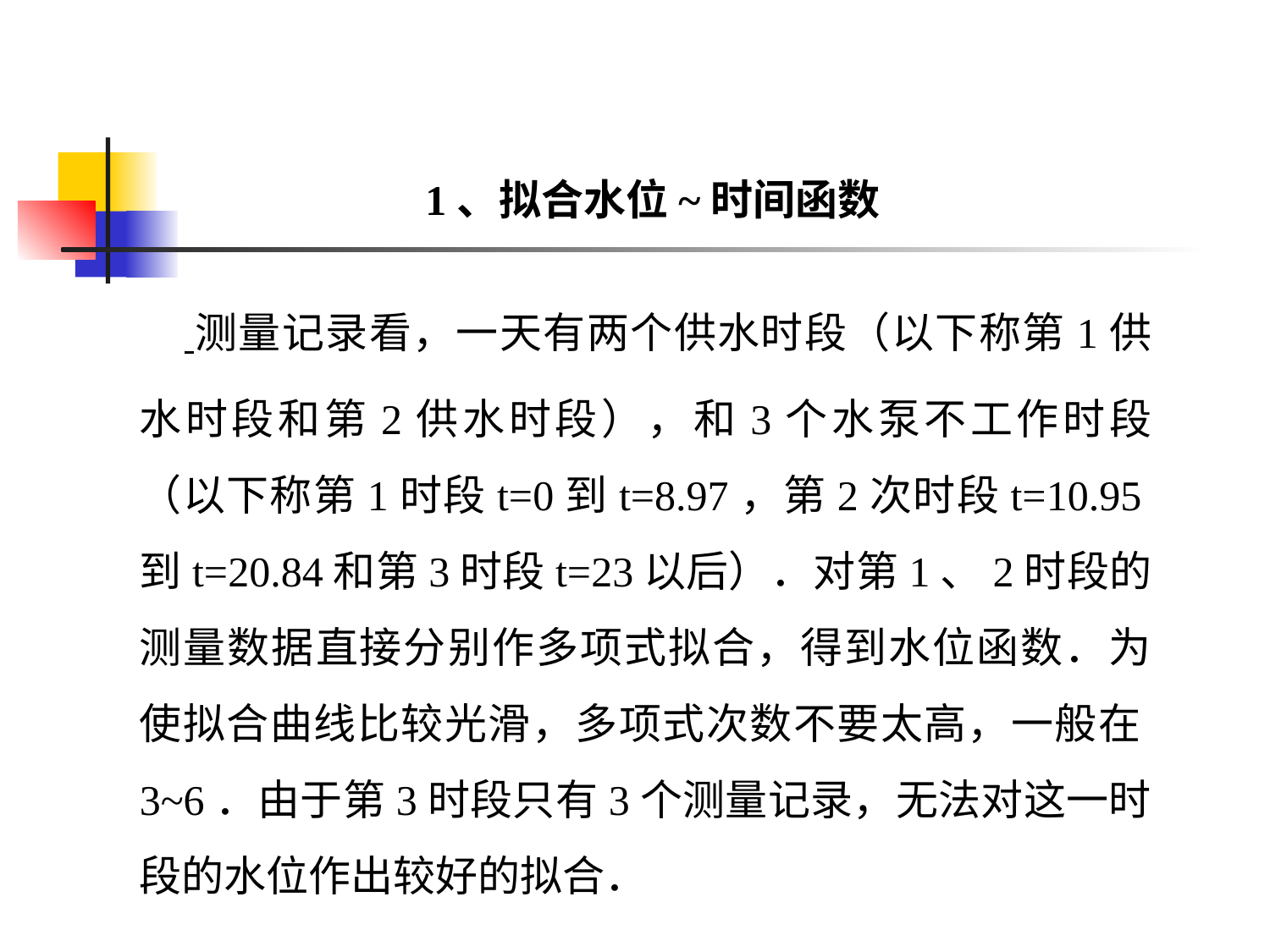

1、拟合水位~时间函数

     测量记录看，一天有两个供水时段（以下称第1供水时段和第2供水时段），和3个水泵不工作时段（以下称第1时段t=0到t=8.97，第2次时段t=10.95到t=20.84和第3时段t=23以后）．对第1、2时段的测量数据直接分别作多项式拟合，得到水位函数．为使拟合曲线比较光滑，多项式次数不要太高，一般在3~6．由于第3时段只有3个测量记录，无法对这一时段的水位作出较好的拟合．